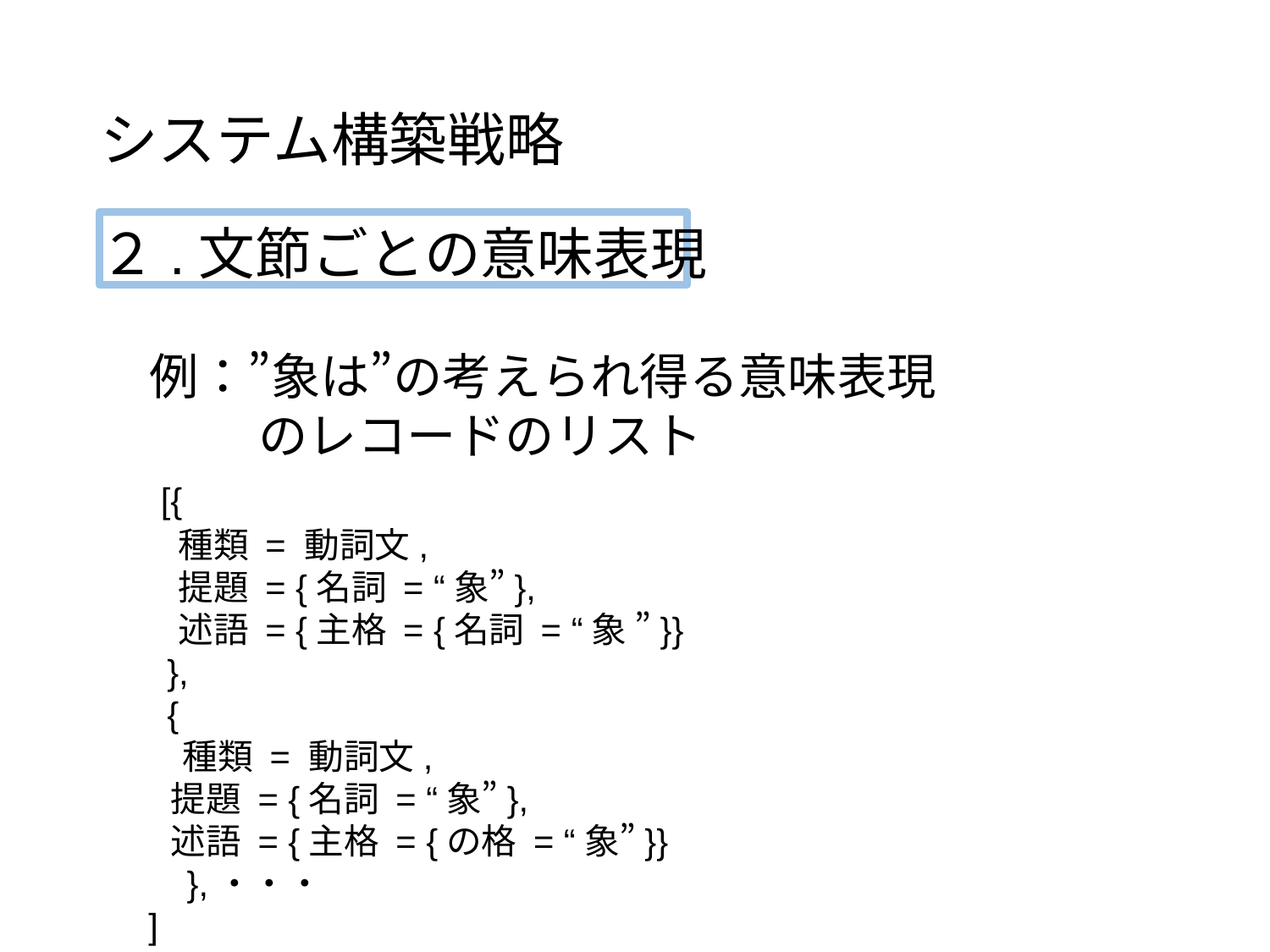

# システム構築戦略
２.文節ごとの意味表現

　例：”象は”の考えられ得る意味表現
　　　 のレコードのリスト
　[{
　　 種類 = 動詞文,
　　 提題 = {名詞 = “象”},
　　 述語 = {主格 = {名詞 = “象 ”}}
　   },
　   {
   　  種類 = 動詞文,
        提題 = {名詞 = “象”},
        述語 = {主格 = {の格 = “象”}}
　　 },・・・
     ]